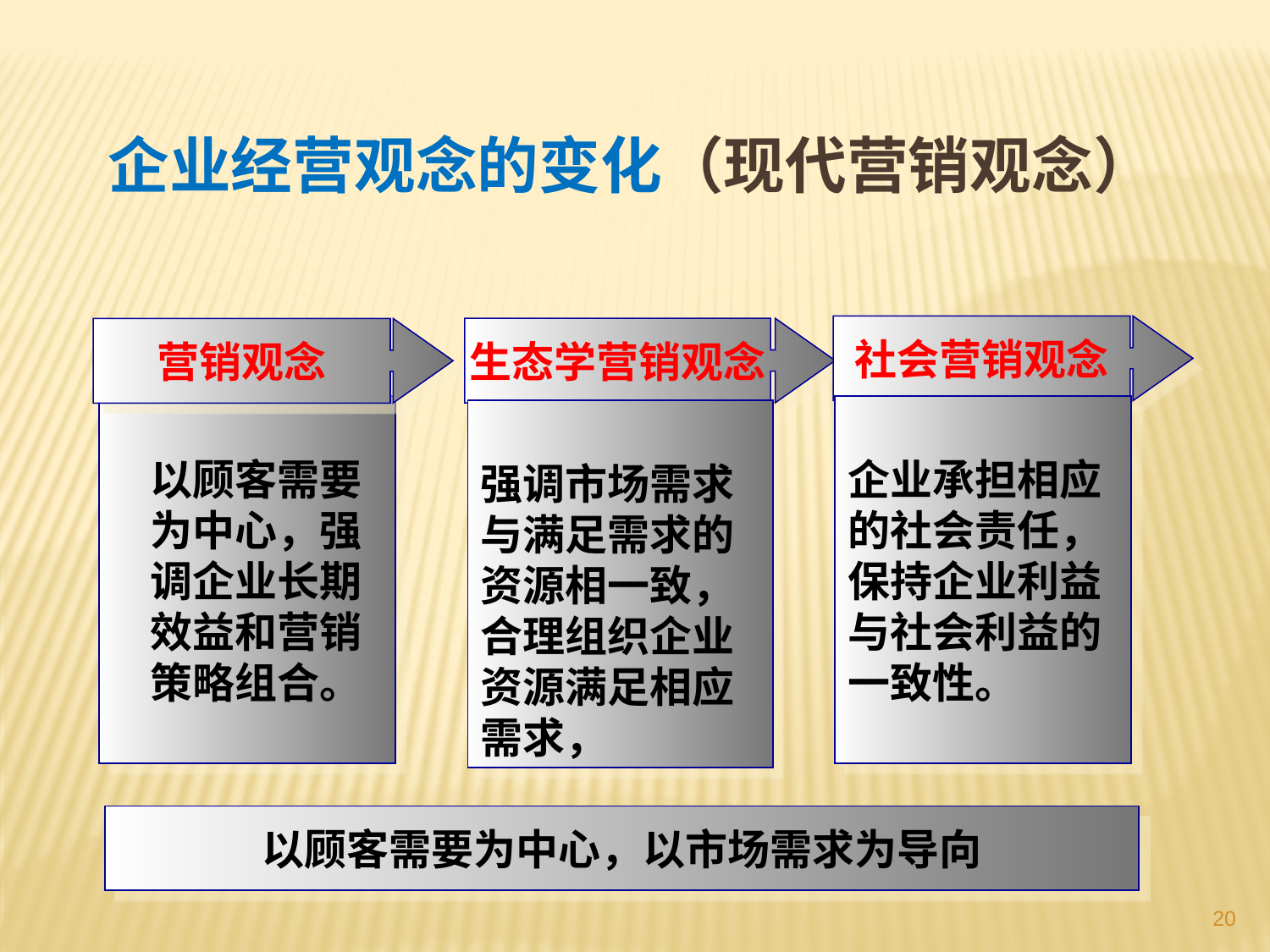

企业经营观念的变化（现代营销观念）

社会营销观念
生态学营销观念
营销观念

   以顾客需要
   为中心，强
   调企业长期
   效益和营销
   策略组合。

企业承担相应
的社会责任，
保持企业利益
与社会利益的
一致性。

强调市场需求
与满足需求的
资源相一致，
合理组织企业
资源满足相应
需求，

以顾客需要为中心，以市场需求为导向
20